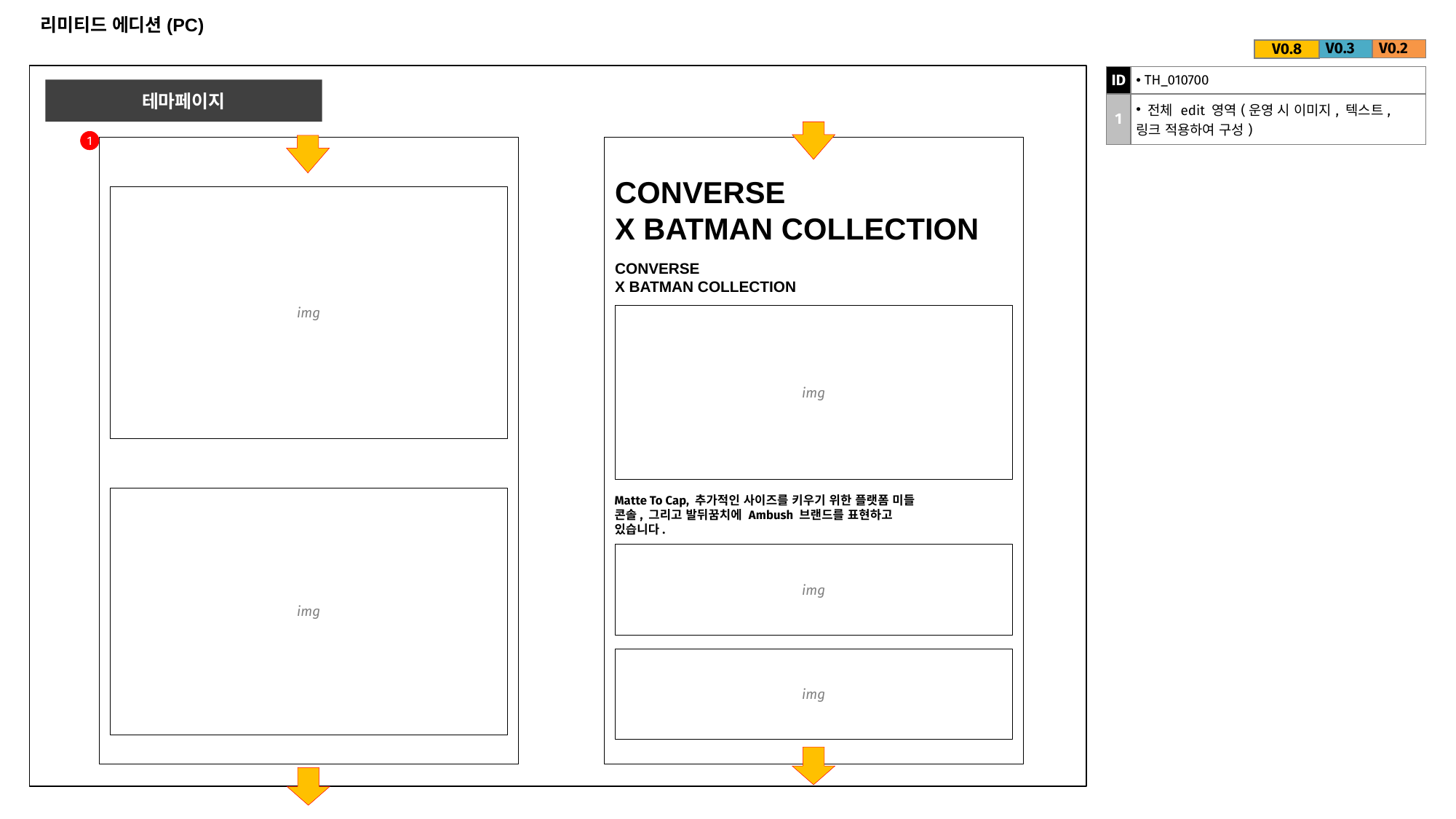

# 리미티드 에디션(PC)
| V0.3 |
| --- |
| V0.2 |
| --- |
| V0.8 |
| --- |

| ID | TH\_010700 |
| --- | --- |
| 1 | 전체 edit 영역(운영 시 이미지, 텍스트, 링크 적용하여 구성) |
테마페이지

1

CONVERSE
X BATMAN COLLECTION
img
CONVERSE
X BATMAN COLLECTION
img
img
Matte To Cap, 추가적인 사이즈를 키우기 위한 플랫폼 미들 콘솔, 그리고 발뒤꿈치에 Ambush 브랜드를 표현하고 있습니다.
img
img